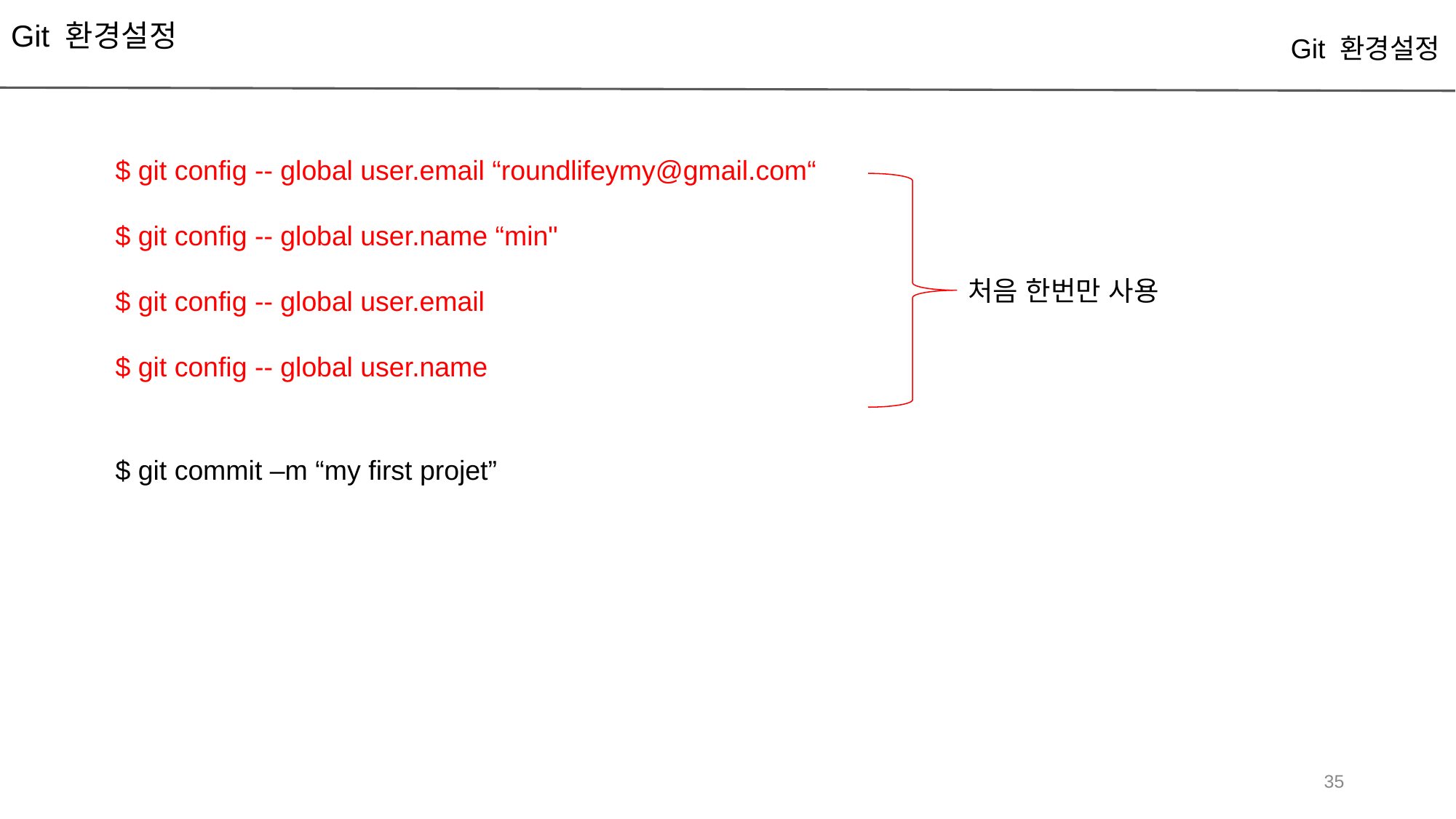

# Git 환경설정
Git 환경설정

$ git config -- global user.email “roundlifeymy@gmail.com“

$ git config -- global user.name “min"

$ git config -- global user.email

$ git config -- global user.name

처음 한번만 사용
$ git commit –m “my first projet”
35